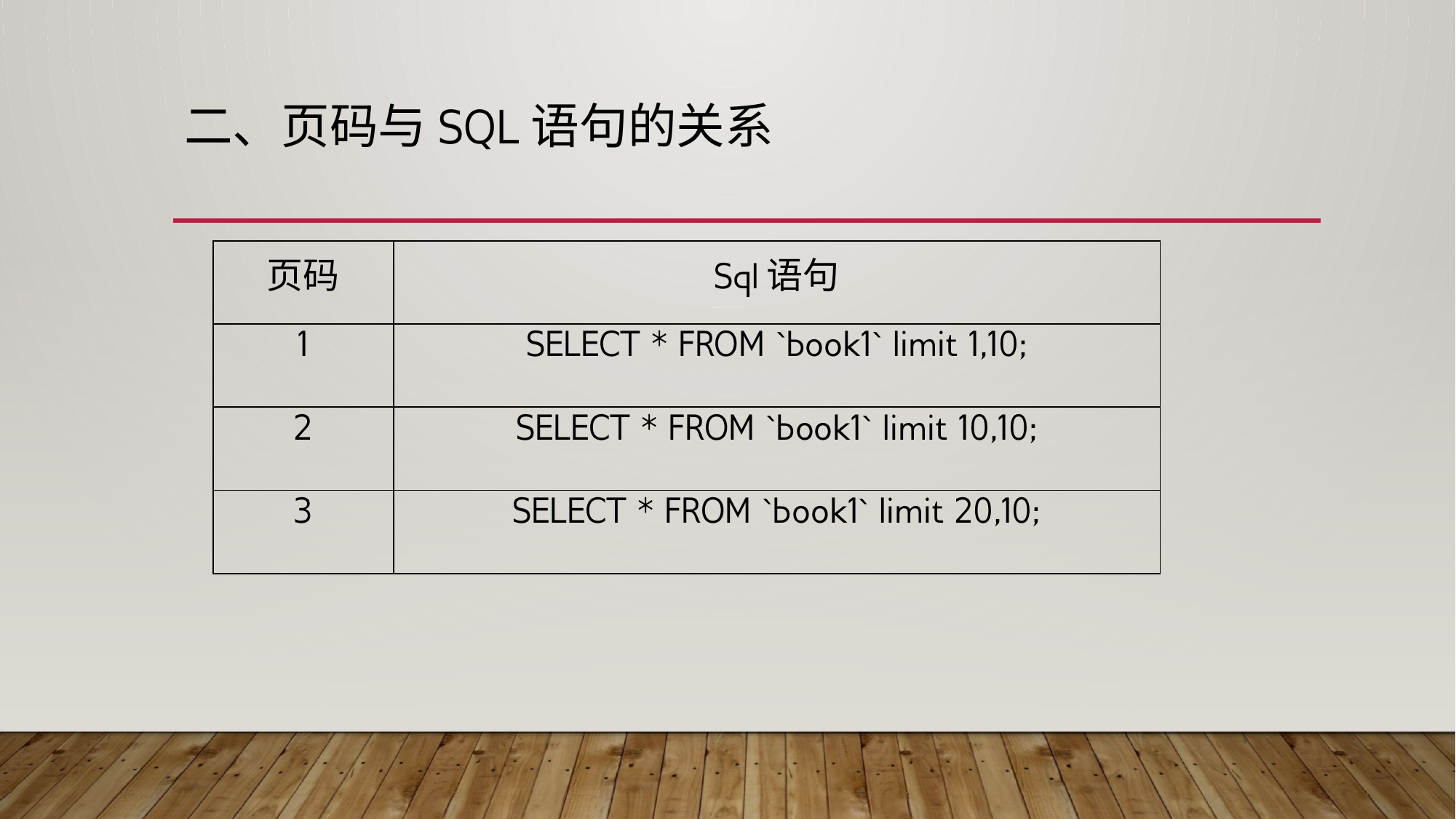

# 二、页码与sql语句的关系
| 页码 | Sql语句 |
| --- | --- |
| 1 | SELECT \* FROM `book1` limit 1,10; |
| 2 | SELECT \* FROM `book1` limit 10,10; |
| 3 | SELECT \* FROM `book1` limit 20,10; |